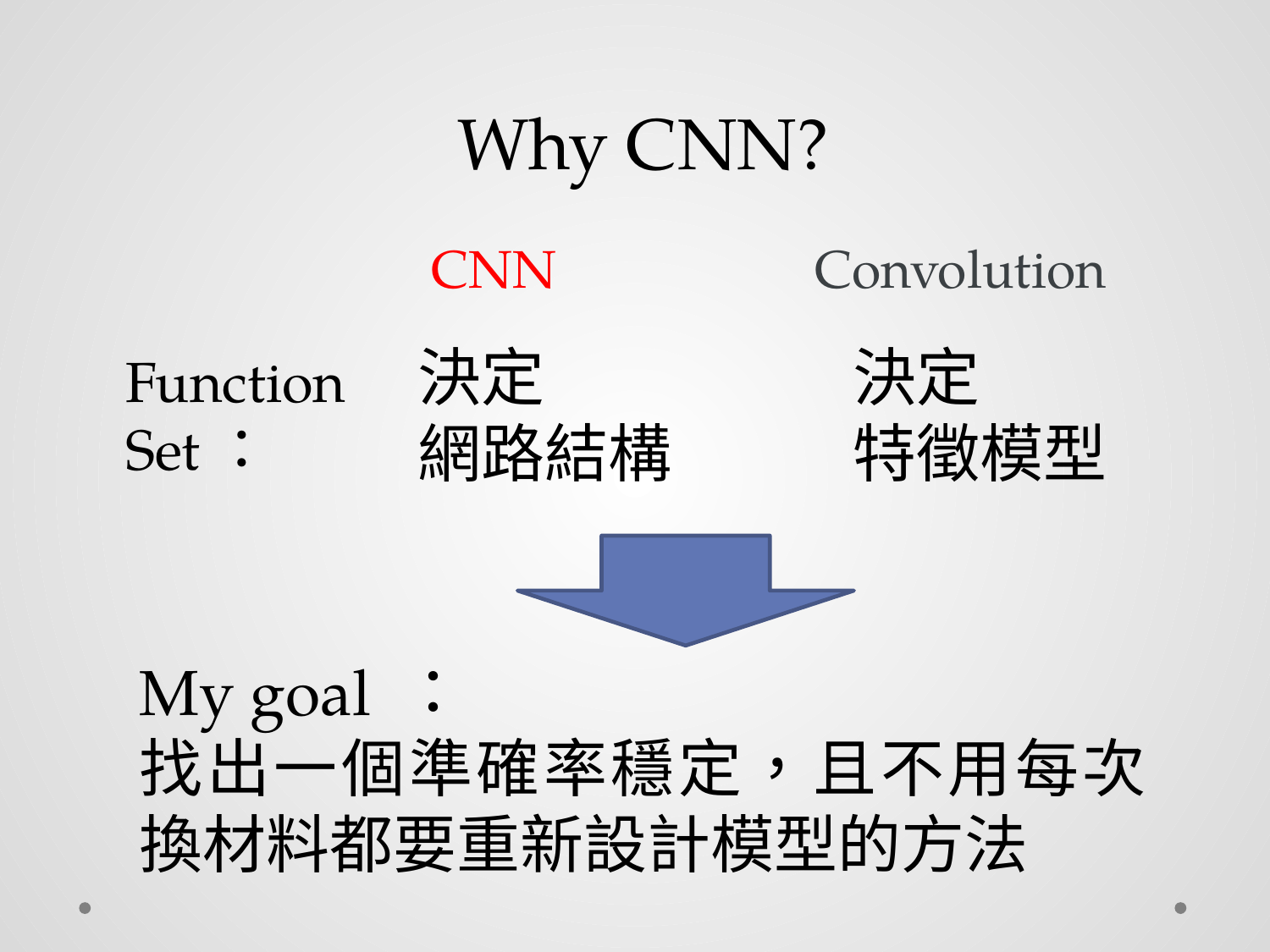

Why CNN?
CNN
Convolution
決定
網路結構
決定
特徵模型
Function
Set：

My goal ：
找出一個準確率穩定，且不用每次換材料都要重新設計模型的方法